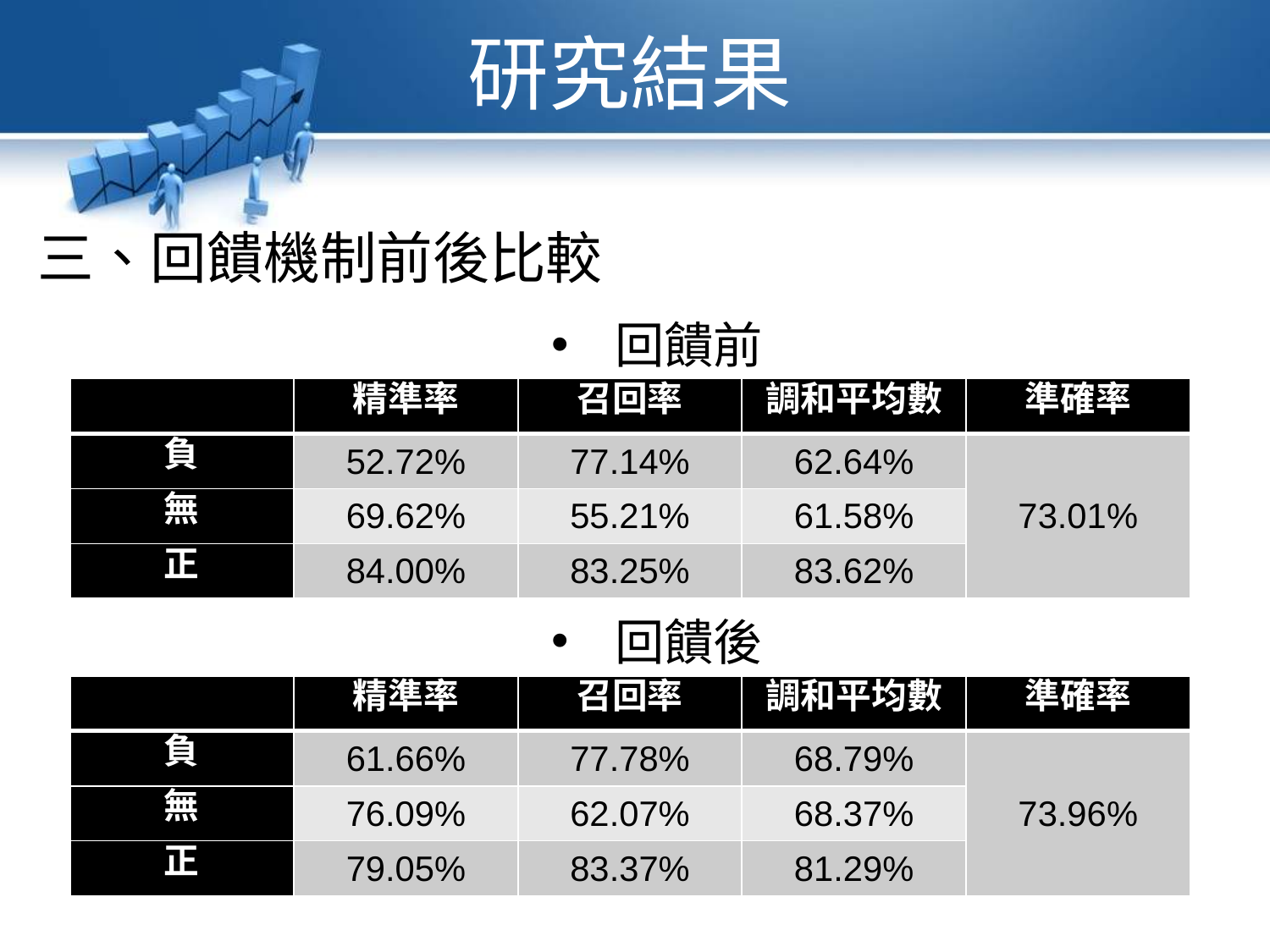

研究結果
三、回饋機制前後比較

回饋前

回饋後

|  | 精準率 | 召回率 | 調和平均數 | 準確率 |
| --- | --- | --- | --- | --- |
| 負 | 52.72% | 77.14% | 62.64% | 73.01% |
| 無 | 69.62% | 55.21% | 61.58% |  |
| 正 | 84.00% | 83.25% | 83.62% |  |
|  | 精準率 | 召回率 | 調和平均數 | 準確率 |
| --- | --- | --- | --- | --- |
| 負 | 61.66% | 77.78% | 68.79% | 73.96% |
| 無 | 76.09% | 62.07% | 68.37% |  |
| 正 | 79.05% | 83.37% | 81.29% |  |